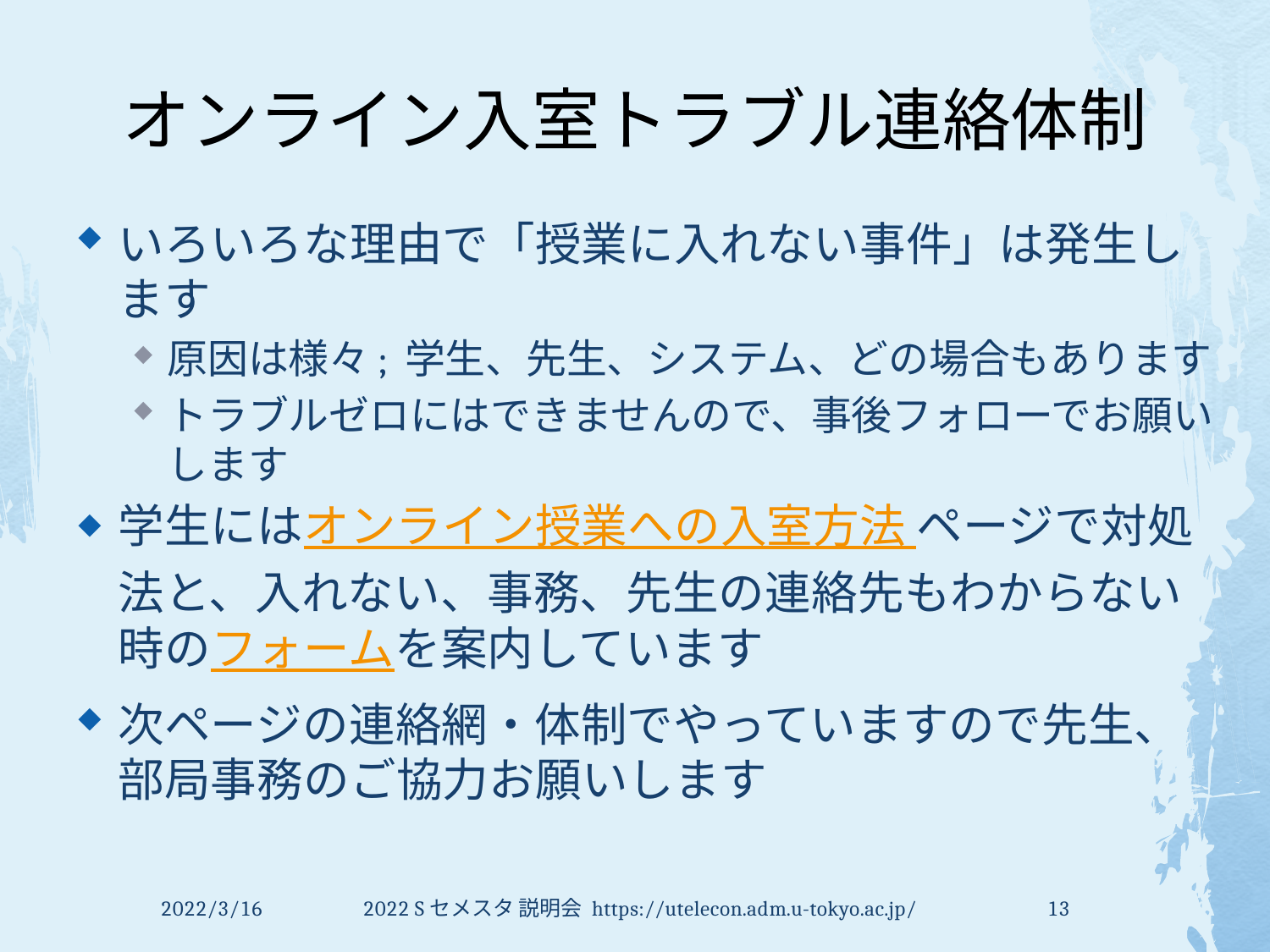

# オンライン入室トラブル連絡体制
いろいろな理由で「授業に入れない事件」は発生します
原因は様々; 学生、先生、システム、どの場合もあります
トラブルゼロにはできませんので、事後フォローでお願いします
学生にはオンライン授業への入室方法 ページで対処法と、入れない、事務、先生の連絡先もわからない時のフォームを案内しています
次ページの連絡網・体制でやっていますので先生、部局事務のご協力お願いします
2022/3/16
2022 Sセメスタ 説明会 https://utelecon.adm.u-tokyo.ac.jp/
13